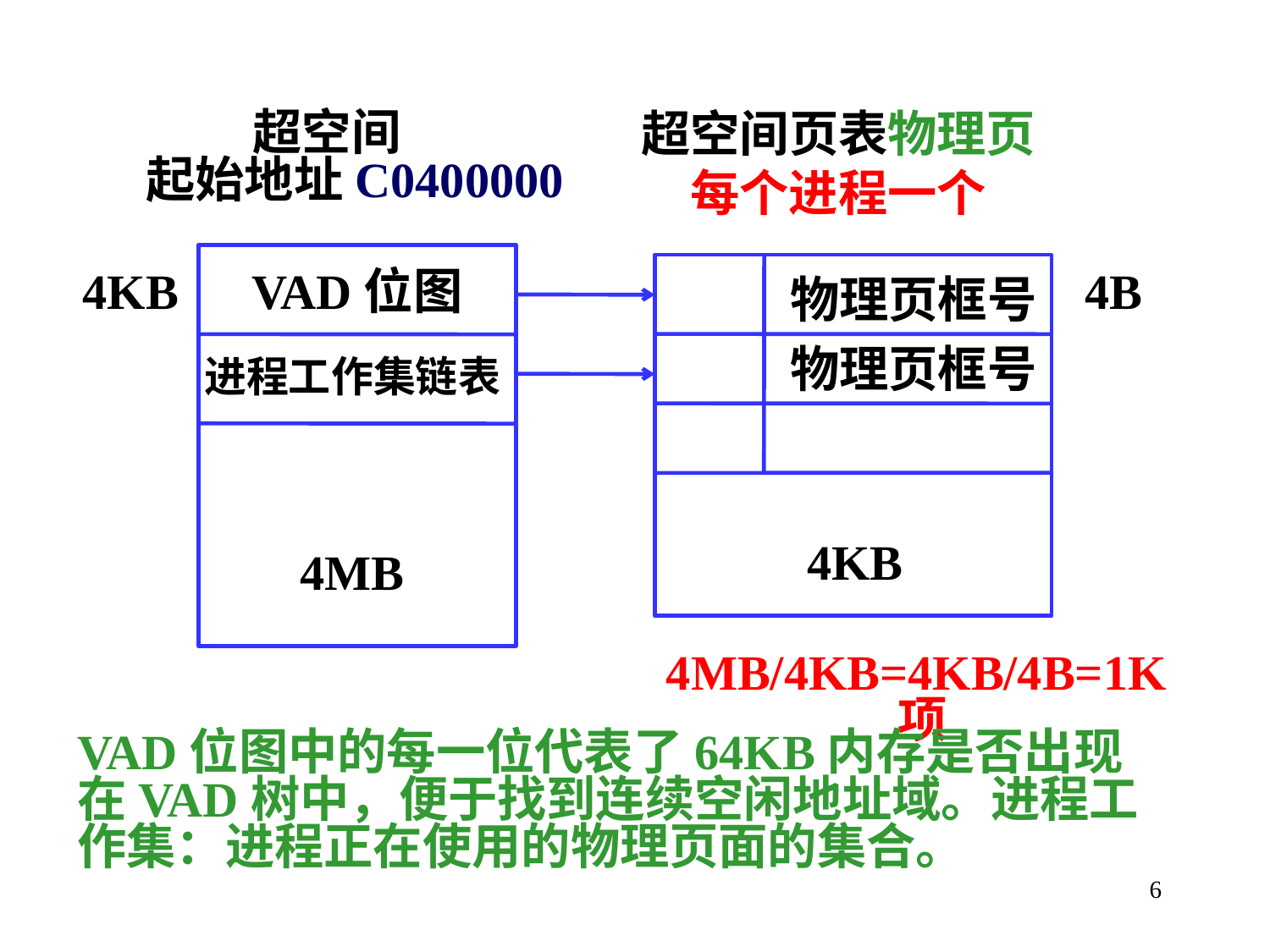

超空间页表物理页
每个进程一个
超空间
起始地址C0400000

4KB
VAD位图
4B
物理页框号
物理页框号
进程工作集链表
4KB
4MB
4MB/4KB=4KB/4B=1K项
VAD位图中的每一位代表了64KB内存是否出现在VAD树中，便于找到连续空闲地址域。进程工作集：进程正在使用的物理页面的集合。
6